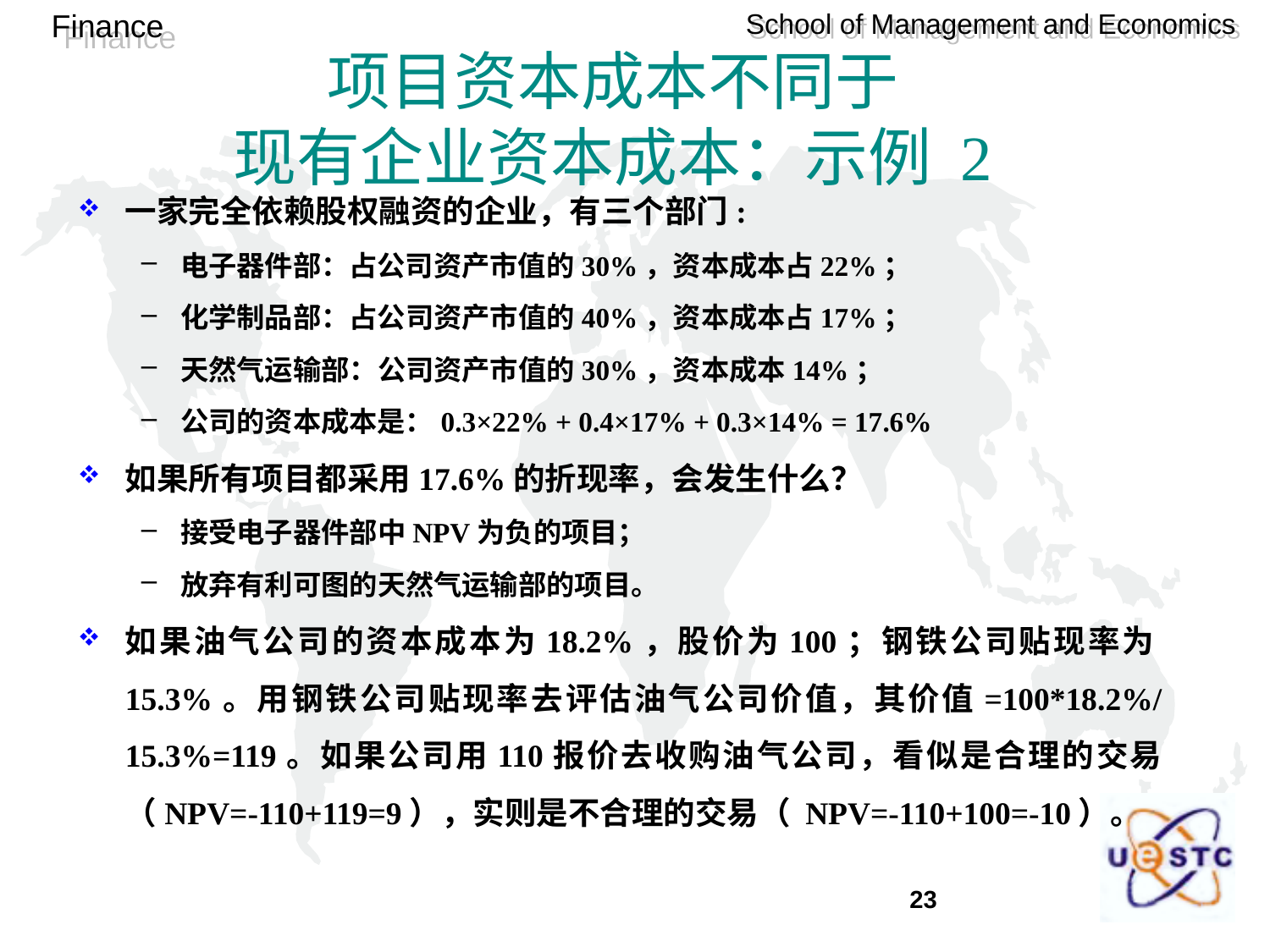

# 项目资本成本不同于 现有企业资本成本：示例 2
一家完全依赖股权融资的企业，有三个部门:
电子器件部：占公司资产市值的30%，资本成本占22%；
化学制品部：占公司资产市值的40%，资本成本占17%；
天然气运输部：公司资产市值的30%，资本成本14%；
公司的资本成本是：0.3×22% + 0.4×17% + 0.3×14% = 17.6%
如果所有项目都采用17.6%的折现率，会发生什么？
接受电子器件部中NPV为负的项目；
放弃有利可图的天然气运输部的项目。
如果油气公司的资本成本为18.2%，股价为100；钢铁公司贴现率为15.3%。用钢铁公司贴现率去评估油气公司价值，其价值=100*18.2%/15.3%=119。如果公司用110报价去收购油气公司，看似是合理的交易（NPV=-110+119=9），实则是不合理的交易（ NPV=-110+100=-10）。